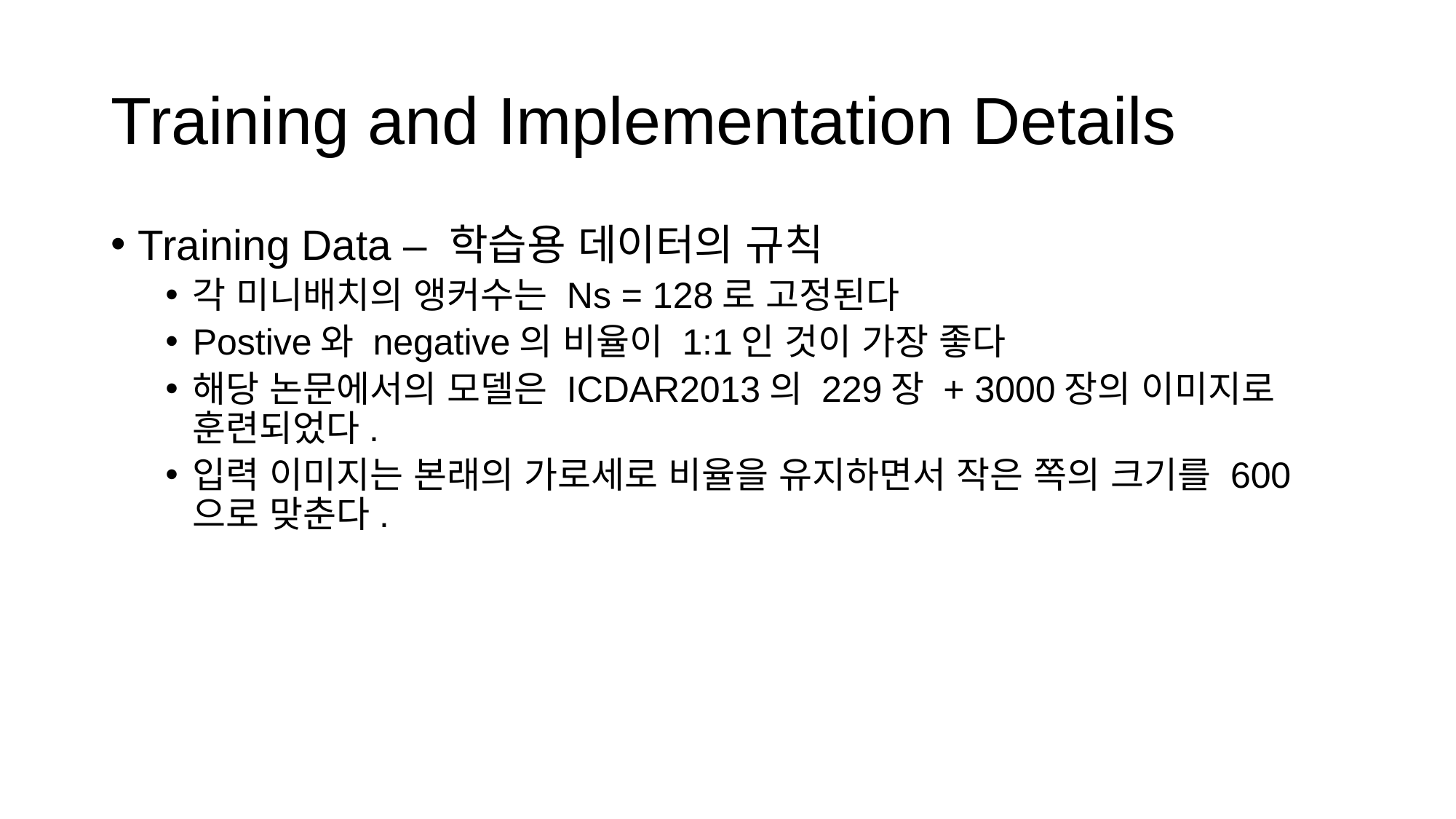

# Training and Implementation Details
Training Data – 학습용 데이터의 규칙
각 미니배치의 앵커수는 Ns = 128로 고정된다
Postive와 negative의 비율이 1:1인 것이 가장 좋다
해당 논문에서의 모델은 ICDAR2013의 229장 + 3000장의 이미지로
훈련되었다.
입력 이미지는 본래의 가로세로 비율을 유지하면서 작은 쪽의 크기를 600으로 맞춘다.